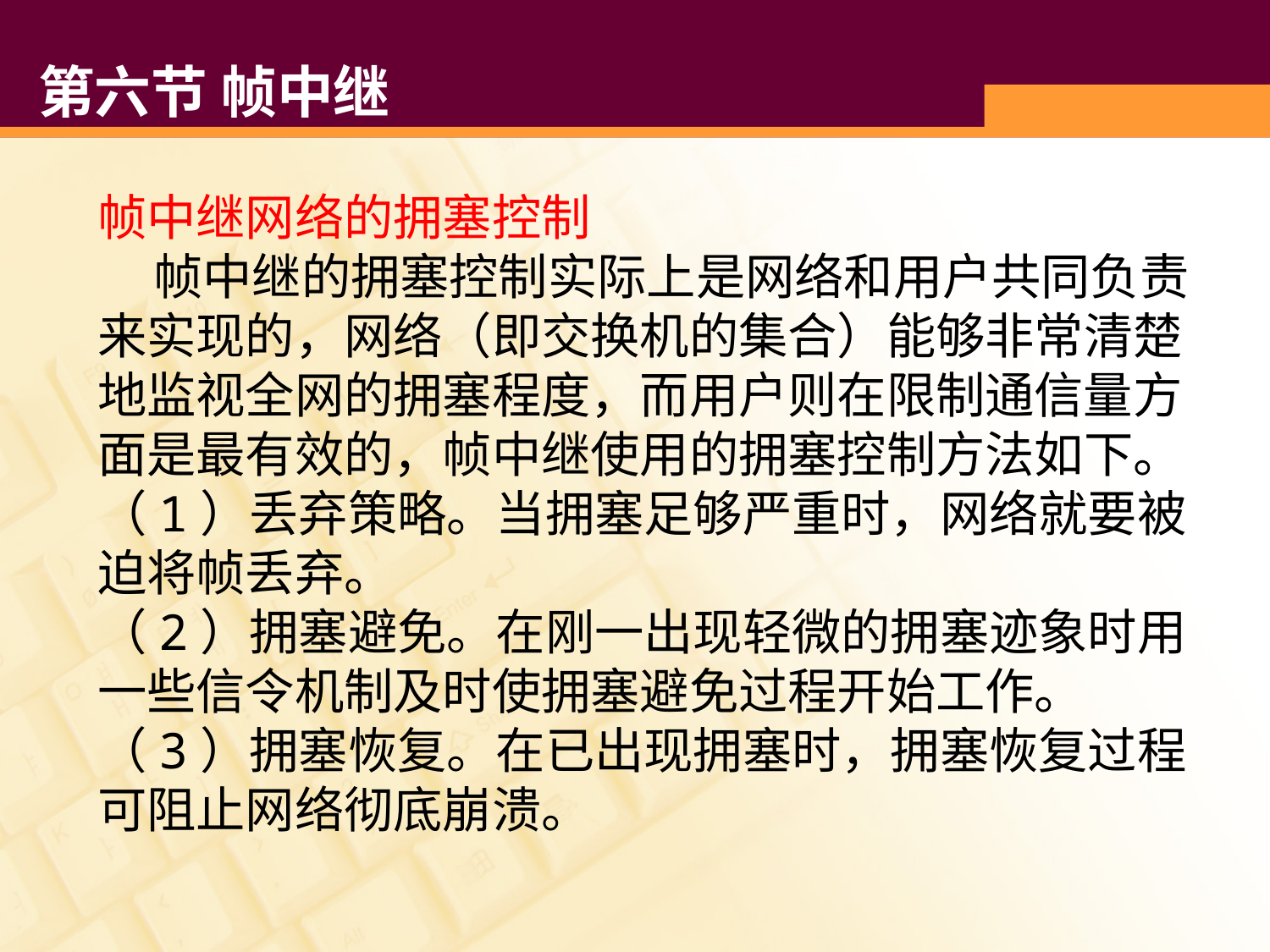

# 第六节 帧中继
帧中继网络的拥塞控制
    帧中继的拥塞控制实际上是网络和用户共同负责来实现的，网络（即交换机的集合）能够非常清楚地监视全网的拥塞程度，而用户则在限制通信量方面是最有效的，帧中继使用的拥塞控制方法如下。
（1）丢弃策略。当拥塞足够严重时，网络就要被迫将帧丢弃。
（2）拥塞避免。在刚一出现轻微的拥塞迹象时用一些信令机制及时使拥塞避免过程开始工作。
（3）拥塞恢复。在已出现拥塞时，拥塞恢复过程可阻止网络彻底崩溃。